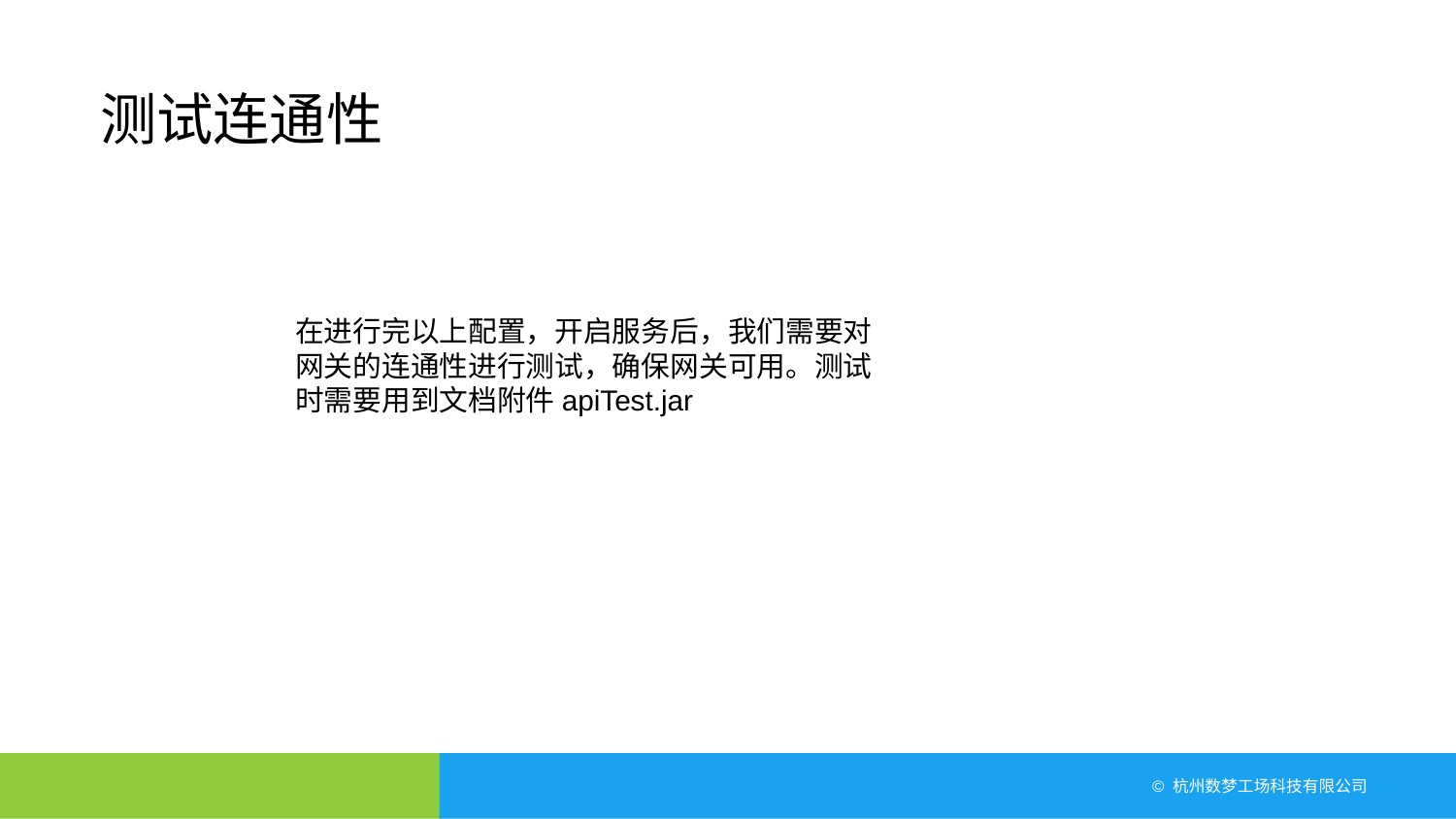

测试连通性
在进行完以上配置，开启服务后，我们需要对网关的连通性进行测试，确保网关可用。测试时需要用到文档附件apiTest.jar